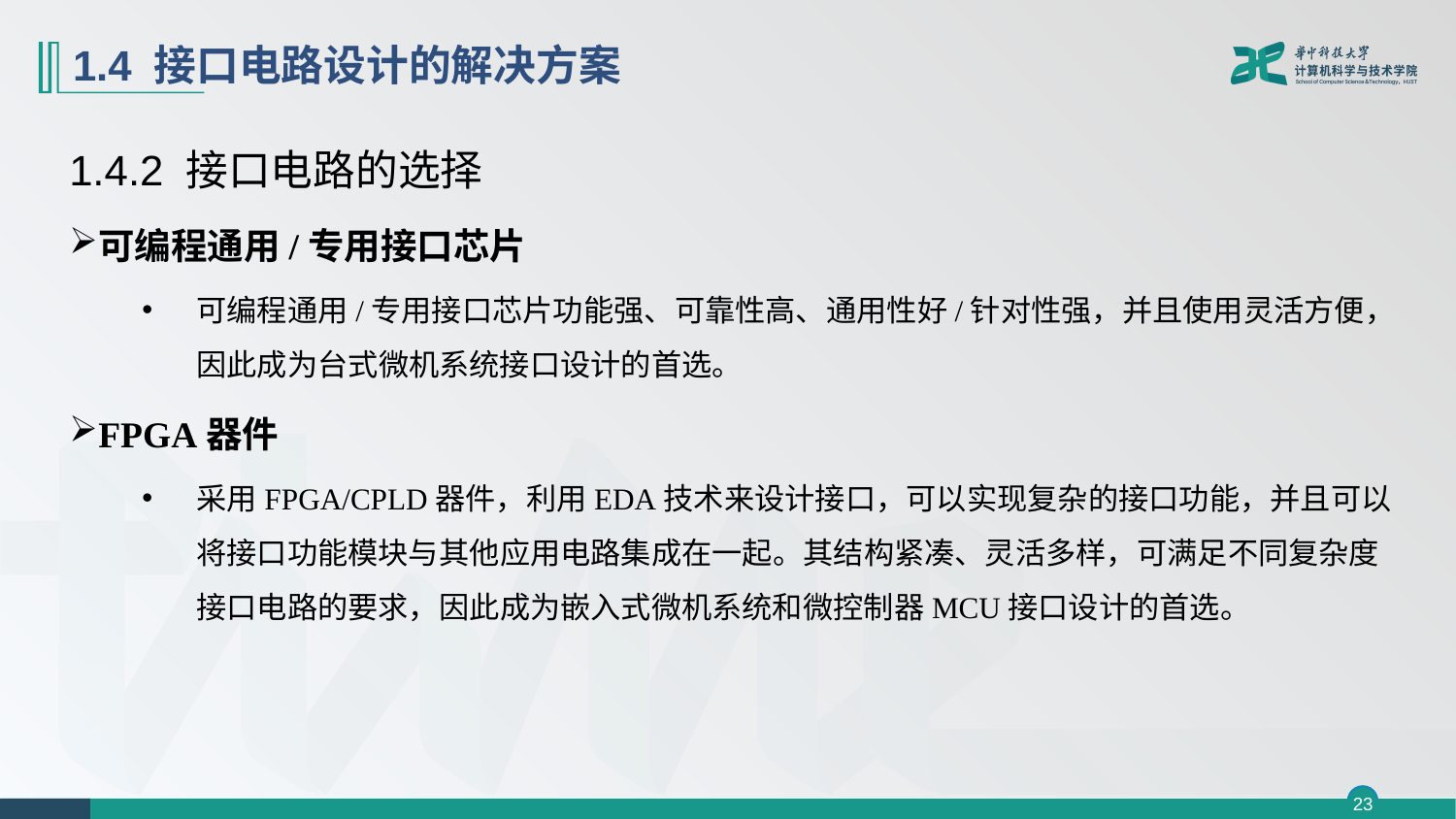

# 1.4 接口电路设计的解决方案
1.4.2 接口电路的选择
可编程通用/专用接口芯片
可编程通用/专用接口芯片功能强、可靠性高、通用性好/针对性强，并且使用灵活方便，因此成为台式微机系统接口设计的首选。
FPGA器件
采用FPGA/CPLD器件，利用EDA技术来设计接口，可以实现复杂的接口功能，并且可以将接口功能模块与其他应用电路集成在一起。其结构紧凑、灵活多样，可满足不同复杂度接口电路的要求，因此成为嵌入式微机系统和微控制器MCU接口设计的首选。